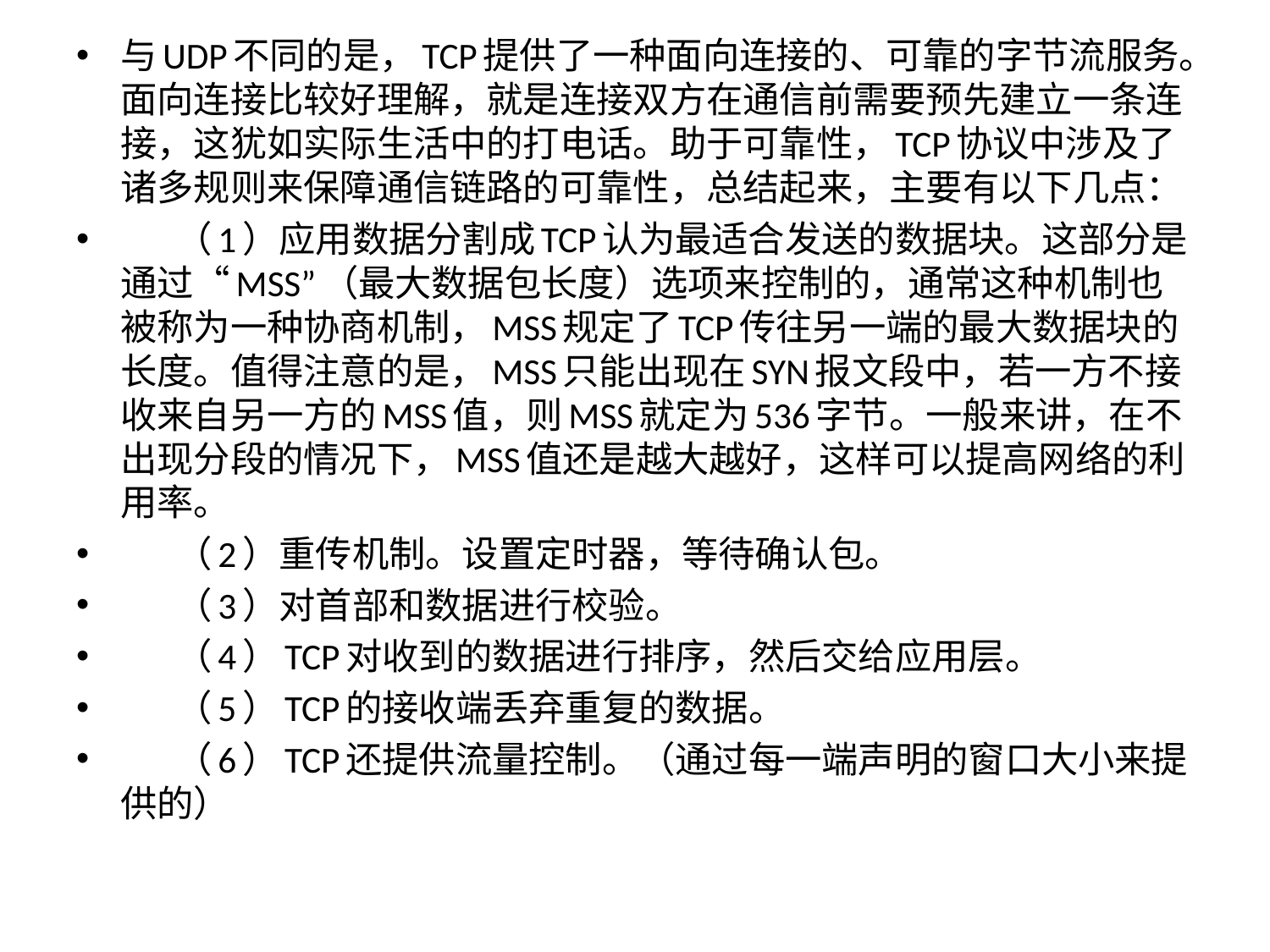

与UDP不同的是，TCP提供了一种面向连接的、可靠的字节流服务。面向连接比较好理解，就是连接双方在通信前需要预先建立一条连接，这犹如实际生活中的打电话。助于可靠性，TCP协议中涉及了诸多规则来保障通信链路的可靠性，总结起来，主要有以下几点：
      （1）应用数据分割成TCP认为最适合发送的数据块。这部分是通过“MSS”（最大数据包长度）选项来控制的，通常这种机制也被称为一种协商机制，MSS规定了TCP传往另一端的最大数据块的长度。值得注意的是，MSS只能出现在SYN报文段中，若一方不接收来自另一方的MSS值，则MSS就定为536字节。一般来讲，在不出现分段的情况下，MSS值还是越大越好，这样可以提高网络的利用率。
      （2）重传机制。设置定时器，等待确认包。
      （3）对首部和数据进行校验。
      （4）TCP对收到的数据进行排序，然后交给应用层。
      （5）TCP的接收端丢弃重复的数据。
      （6）TCP还提供流量控制。（通过每一端声明的窗口大小来提供的）